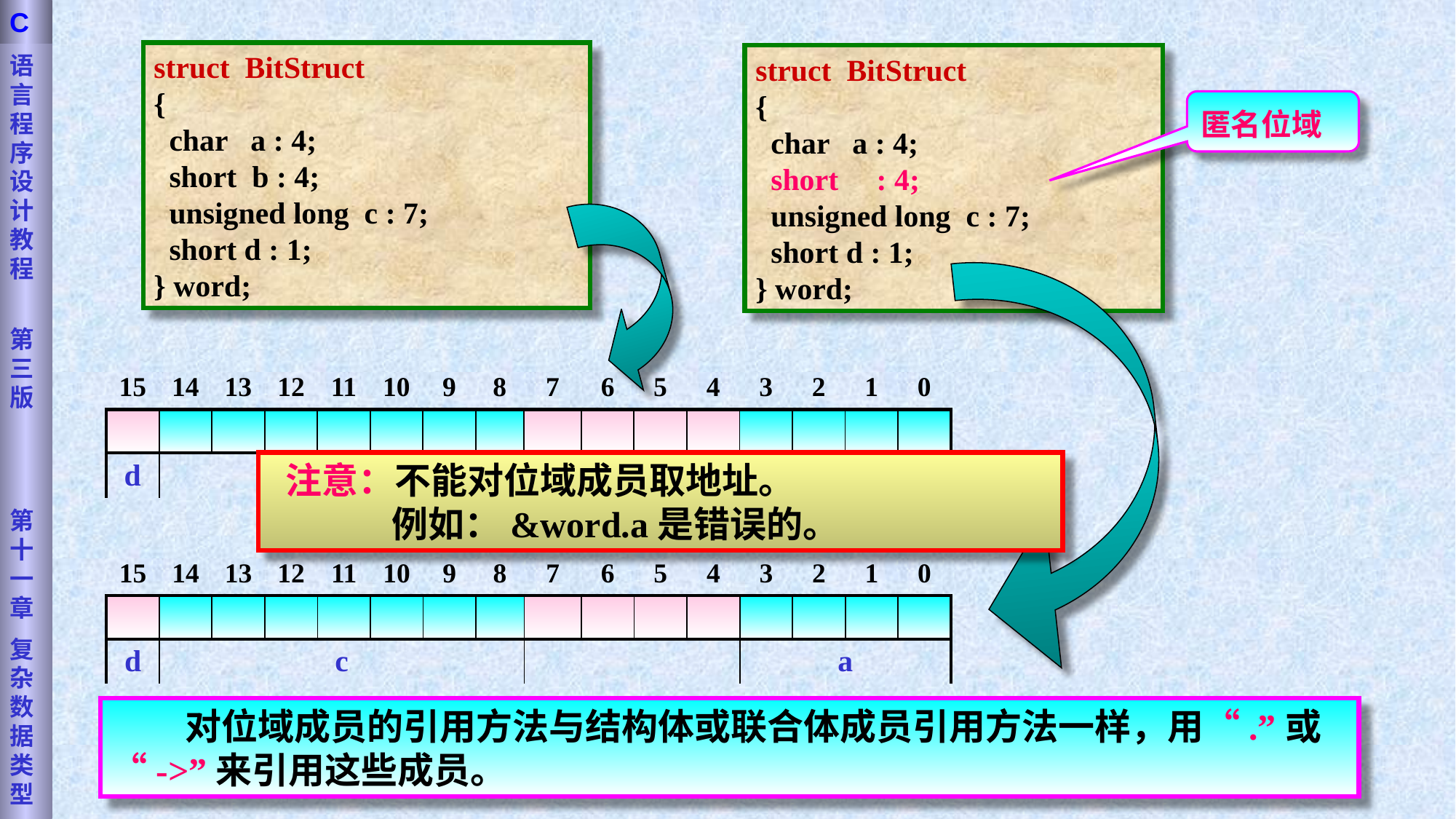

语言程序设计教程
第三版

第十一章
复杂数据类型
C
struct  BitStruct
{
  char   a : 4;
  short  b : 4;
  unsigned long  c : 7;
  short d : 1;
} word;
struct  BitStruct
{
  char   a : 4;
  short     : 4;
  unsigned long  c : 7;
  short d : 1;
} word;
匿名位域

| 15 | 14 | 13 | 12 | 11 | 10 | 9 | 8 | 7 | 6 | 5 | 4 | 3 | 2 | 1 | 0 |
| --- | --- | --- | --- | --- | --- | --- | --- | --- | --- | --- | --- | --- | --- | --- | --- |
|  |  |  |  |  |  |  |  |  |  |  |  |  |  |  |  |
| d | c |  |  |  |  |  |  | b |  |  |  | a |  |  |  |
 注意：不能对位域成员取地址。
              例如：&word.a是错误的。
| 15 | 14 | 13 | 12 | 11 | 10 | 9 | 8 | 7 | 6 | 5 | 4 | 3 | 2 | 1 | 0 |
| --- | --- | --- | --- | --- | --- | --- | --- | --- | --- | --- | --- | --- | --- | --- | --- |
|  |  |  |  |  |  |  |  |  |  |  |  |  |  |  |  |
| d | c |  |  |  |  |  |  |  |  |  |  | a |  |  |  |
        对位域成员的引用方法与结构体或联合体成员引用方法一样，用“.”或“->”来引用这些成员。